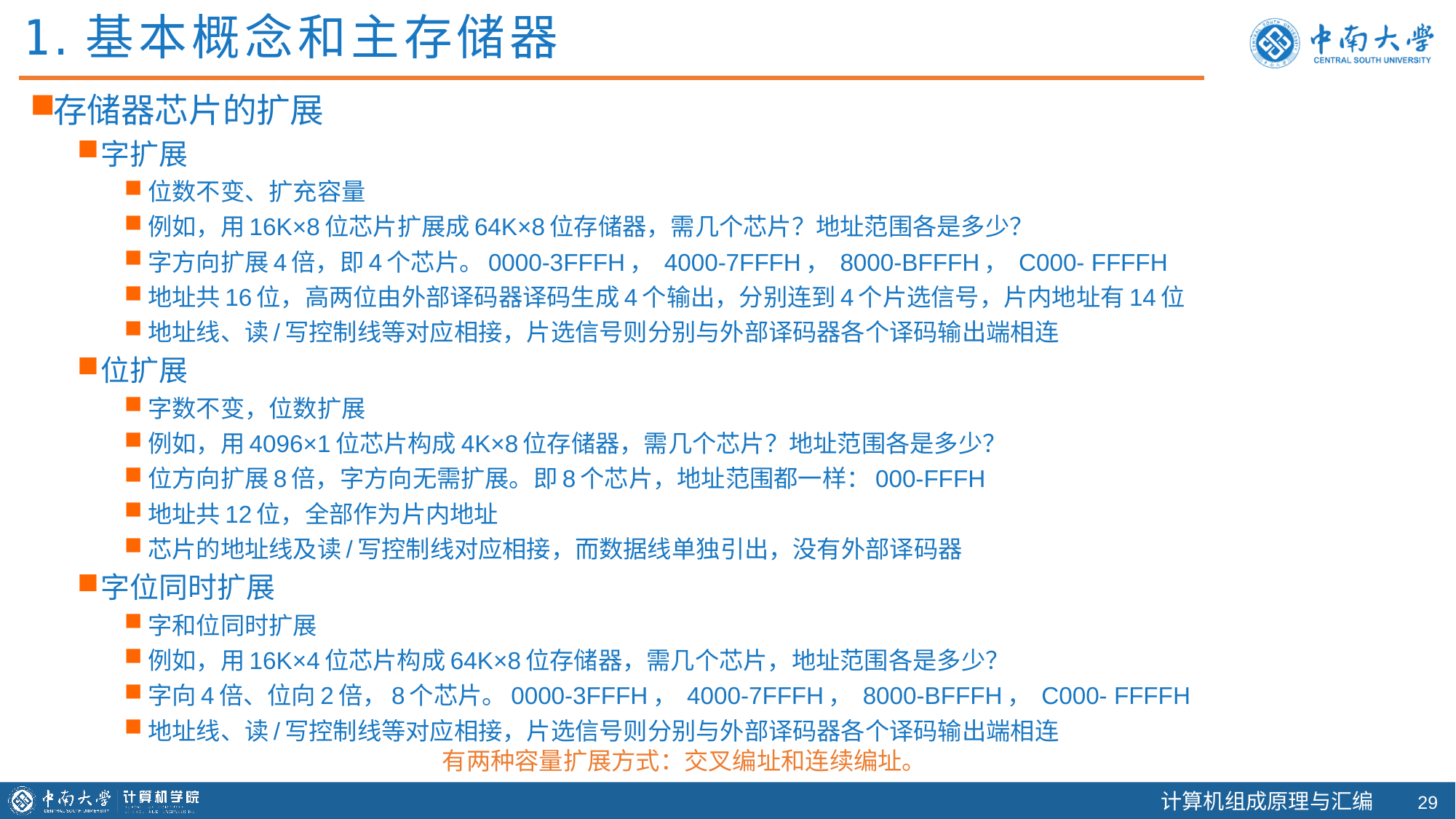

1.基本概念和主存储器

存储器芯片的扩展
字扩展
位数不变、扩充容量
例如，用16K×8位芯片扩展成64K×8位存储器，需几个芯片？地址范围各是多少？
字方向扩展4倍，即4个芯片。0000-3FFFH， 4000-7FFFH， 8000-BFFFH， C000- FFFFH
地址共16位，高两位由外部译码器译码生成4个输出，分别连到4个片选信号，片内地址有14位
地址线、读/写控制线等对应相接，片选信号则分别与外部译码器各个译码输出端相连
位扩展
字数不变，位数扩展
例如，用4096×1位芯片构成4K×8位存储器，需几个芯片？地址范围各是多少？
位方向扩展8倍，字方向无需扩展。即8个芯片，地址范围都一样：000-FFFH
地址共12位，全部作为片内地址
芯片的地址线及读/写控制线对应相接，而数据线单独引出，没有外部译码器
字位同时扩展
字和位同时扩展
例如，用16K×4位芯片构成64K×8位存储器，需几个芯片，地址范围各是多少？
字向4倍、位向2倍，8个芯片。0000-3FFFH， 4000-7FFFH， 8000-BFFFH， C000- FFFFH
地址线、读/写控制线等对应相接，片选信号则分别与外部译码器各个译码输出端相连

有两种容量扩展方式：交叉编址和连续编址。
29